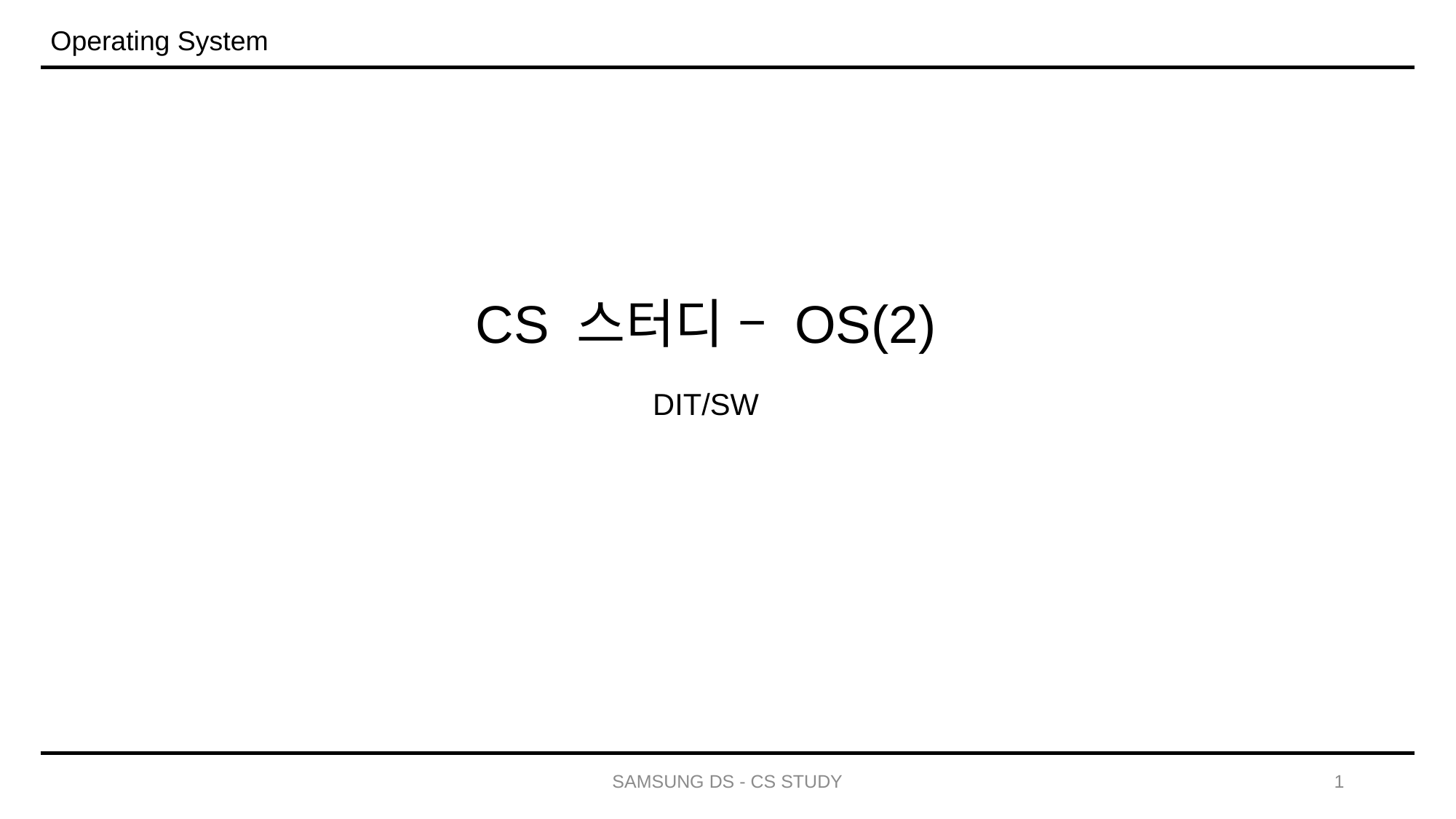

Operating System
CS 스터디 – OS(2)
DIT/SW
SAMSUNG DS - CS STUDY
1